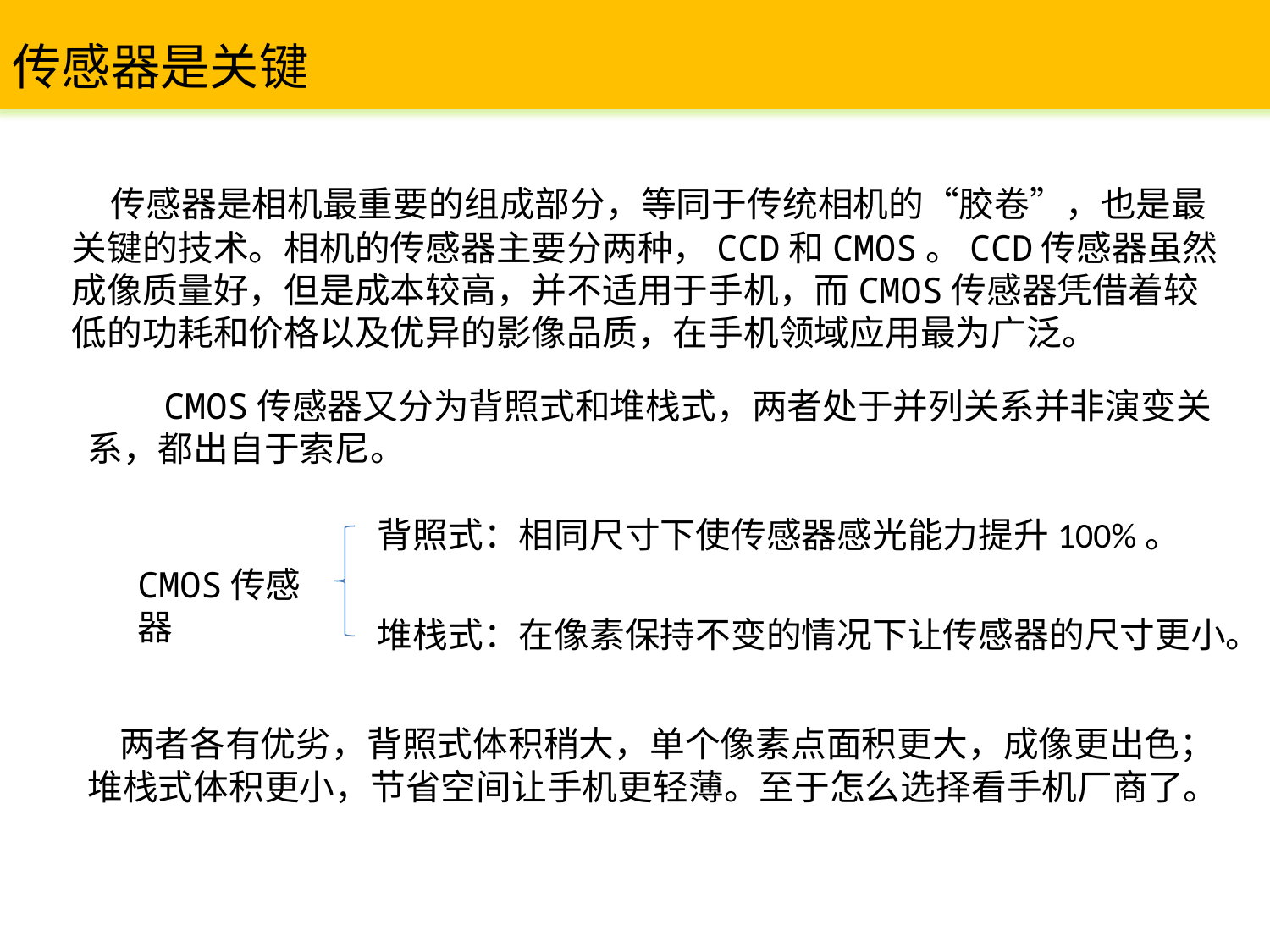

传感器是关键
   传感器是相机最重要的组成部分，等同于传统相机的“胶卷”，也是最关键的技术。相机的传感器主要分两种，CCD和CMOS。CCD传感器虽然成像质量好，但是成本较高，并不适用于手机，而CMOS传感器凭借着较低的功耗和价格以及优异的影像品质，在手机领域应用最为广泛。

    CMOS传感器又分为背照式和堆栈式，两者处于并列关系并非演变关系，都出自于索尼。
背照式：相同尺寸下使传感器感光能力提升100%。

CMOS传感器
堆栈式：在像素保持不变的情况下让传感器的尺寸更小。
   两者各有优劣，背照式体积稍大，单个像素点面积更大，成像更出色；堆栈式体积更小，节省空间让手机更轻薄。至于怎么选择看手机厂商了。